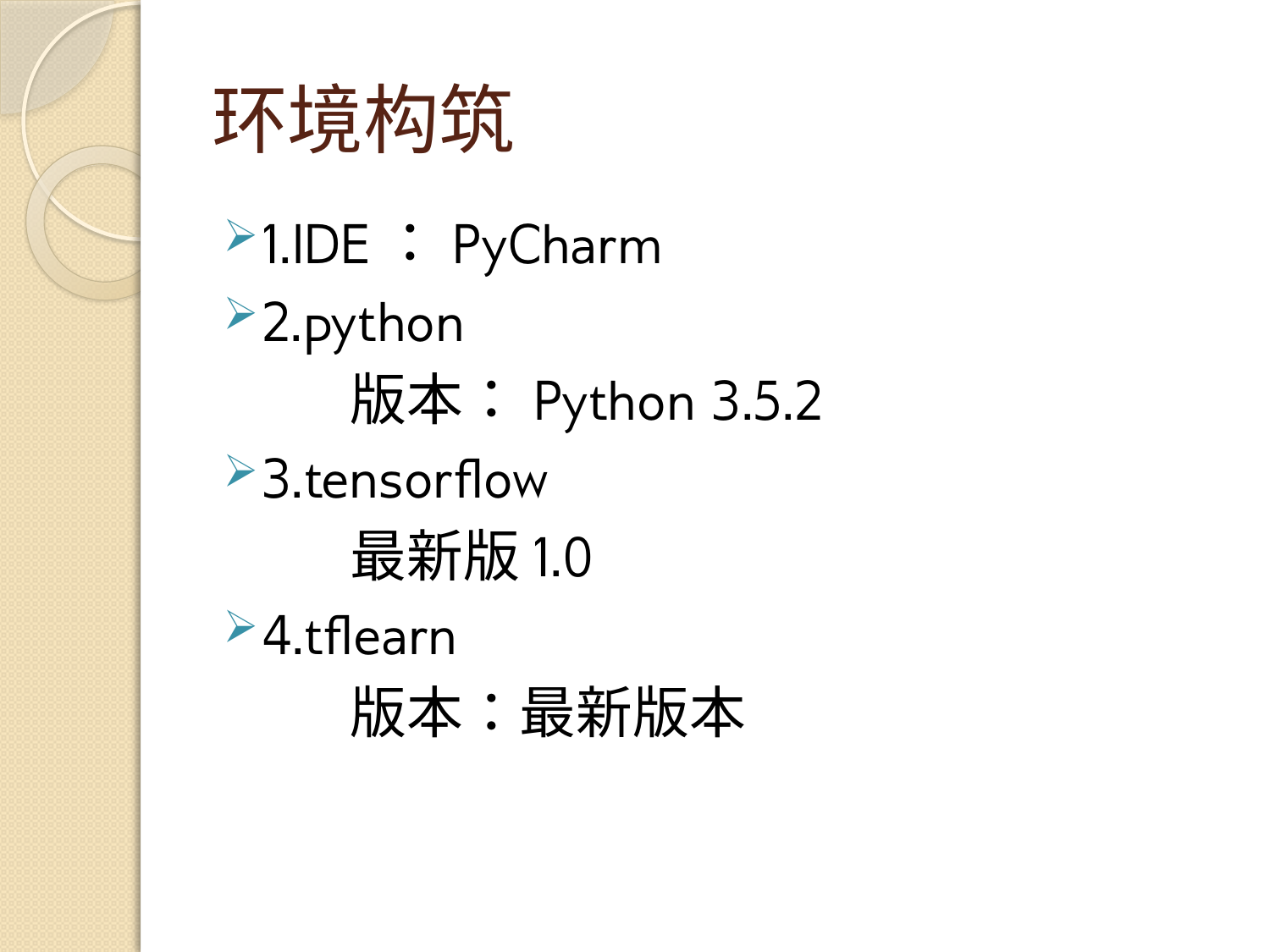

# 环境构筑
1.IDE：PyCharm
2.python
	版本：Python 3.5.2
3.tensorflow
	最新版1.0
4.tflearn
	版本：最新版本